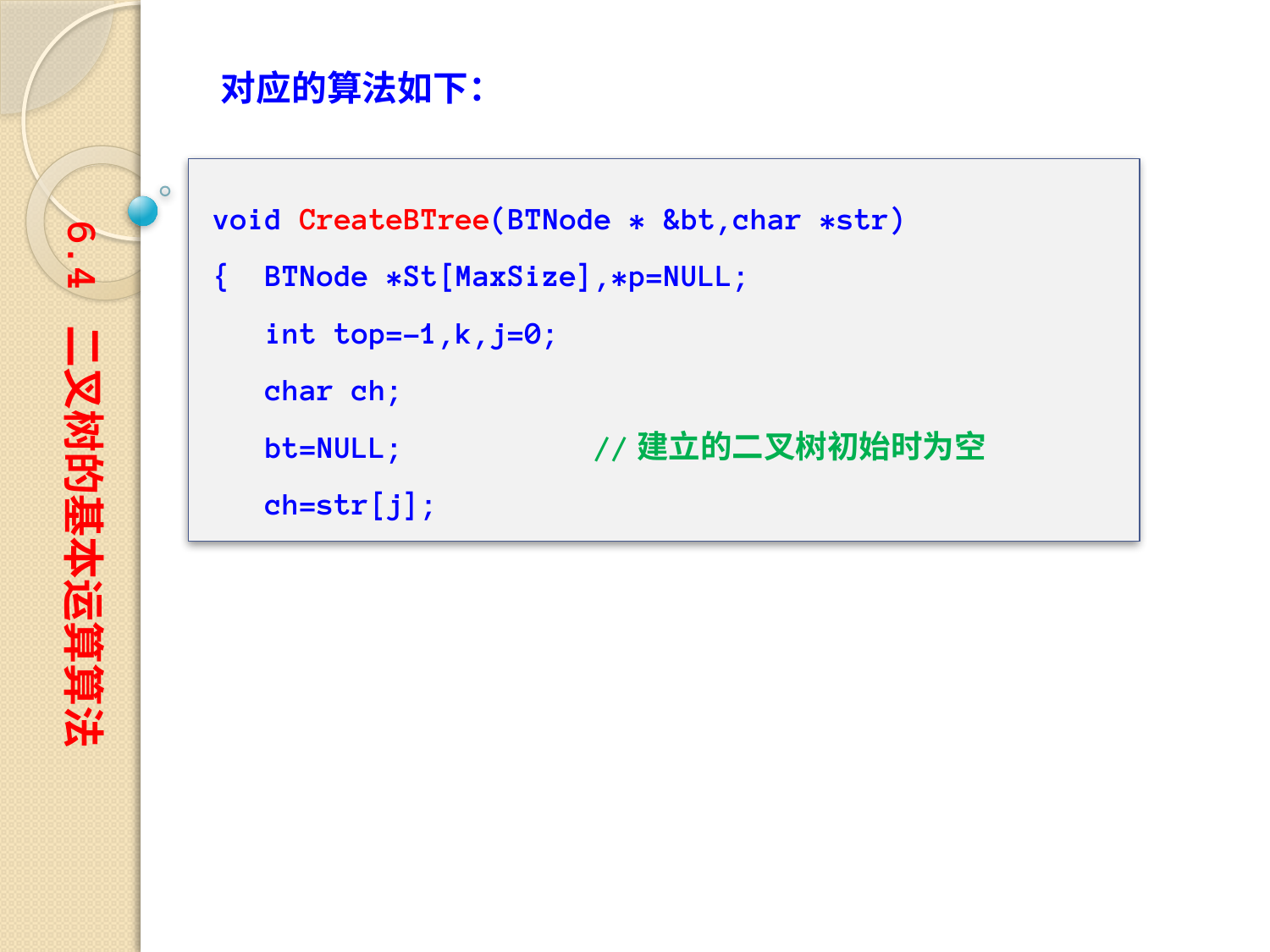

对应的算法如下：
void CreateBTree(BTNode * &bt,char *str)
{  BTNode *St[MaxSize],*p=NULL;
   int top=-1,k,j=0;
   char ch;
   bt=NULL;		//建立的二叉树初始时为空
   ch=str[j];
6.4 二叉树的基本运算算法